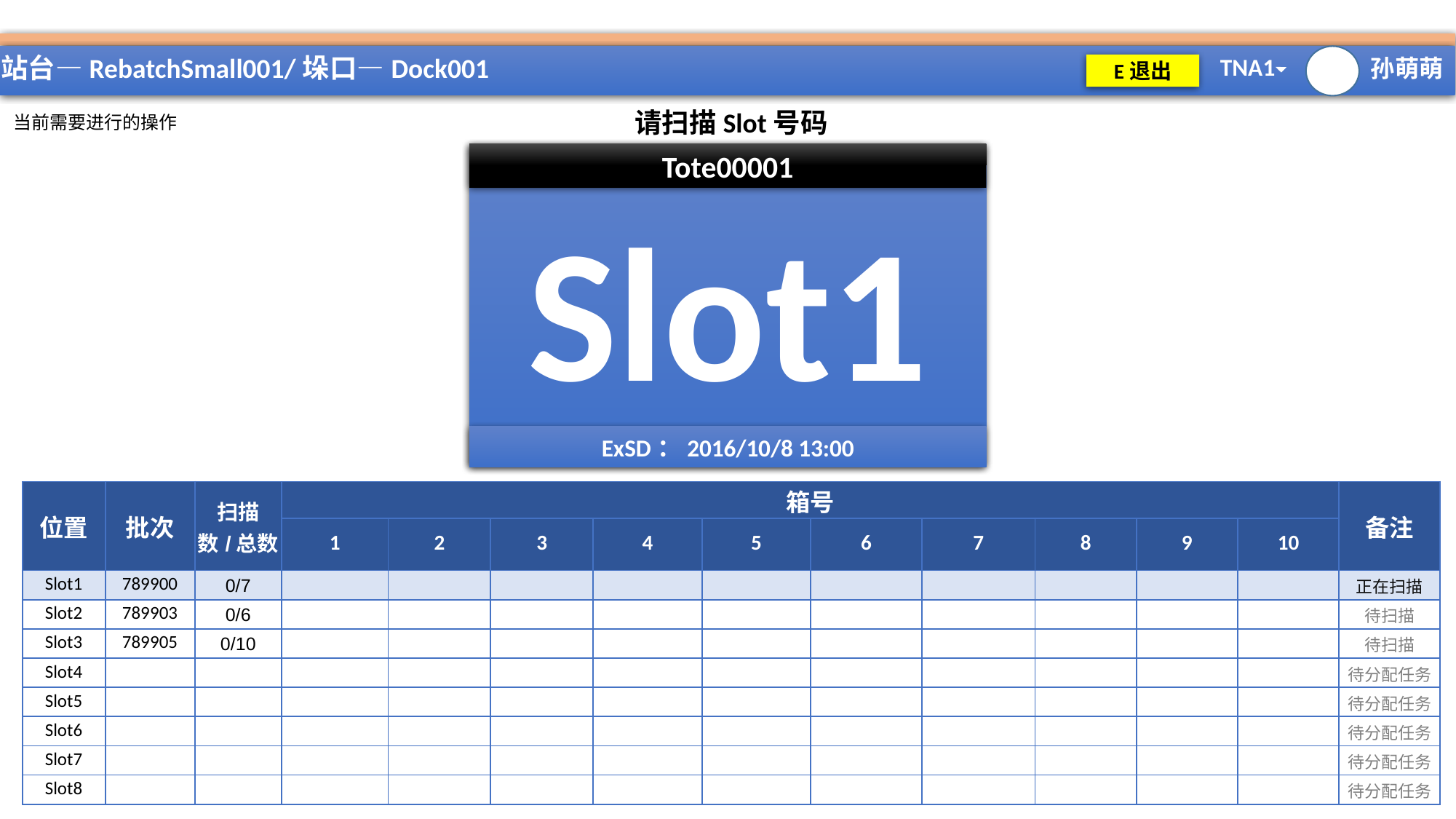

#
站台—RebatchSmall001/垛口—Dock001
请扫描Slot号码
当前需要进行的操作
Tote00001
Slot1
ExSD：2016/10/8 13:00
| 位置 | 批次 | 扫描数/总数 | 箱号 |  |  |  |  |  |  |  |  |  | 备注 |
| --- | --- | --- | --- | --- | --- | --- | --- | --- | --- | --- | --- | --- | --- |
|  |  |  | 1 | 2 | 3 | 4 | 5 | 6 | 7 | 8 | 9 | 10 |  |
| Slot1 | 789900 | 0/7 |  |  |  |  |  |  |  |  |  |  | 正在扫描 |
| Slot2 | 789903 | 0/6 |  |  |  |  |  |  |  |  |  |  | 待扫描 |
| Slot3 | 789905 | 0/10 |  |  |  |  |  |  |  |  |  |  | 待扫描 |
| Slot4 |  |  |  |  |  |  |  |  |  |  |  |  | 待分配任务 |
| Slot5 |  |  |  |  |  |  |  |  |  |  |  |  | 待分配任务 |
| Slot6 |  |  |  |  |  |  |  |  |  |  |  |  | 待分配任务 |
| Slot7 |  |  |  |  |  |  |  |  |  |  |  |  | 待分配任务 |
| Slot8 |  |  |  |  |  |  |  |  |  |  |  |  | 待分配任务 |